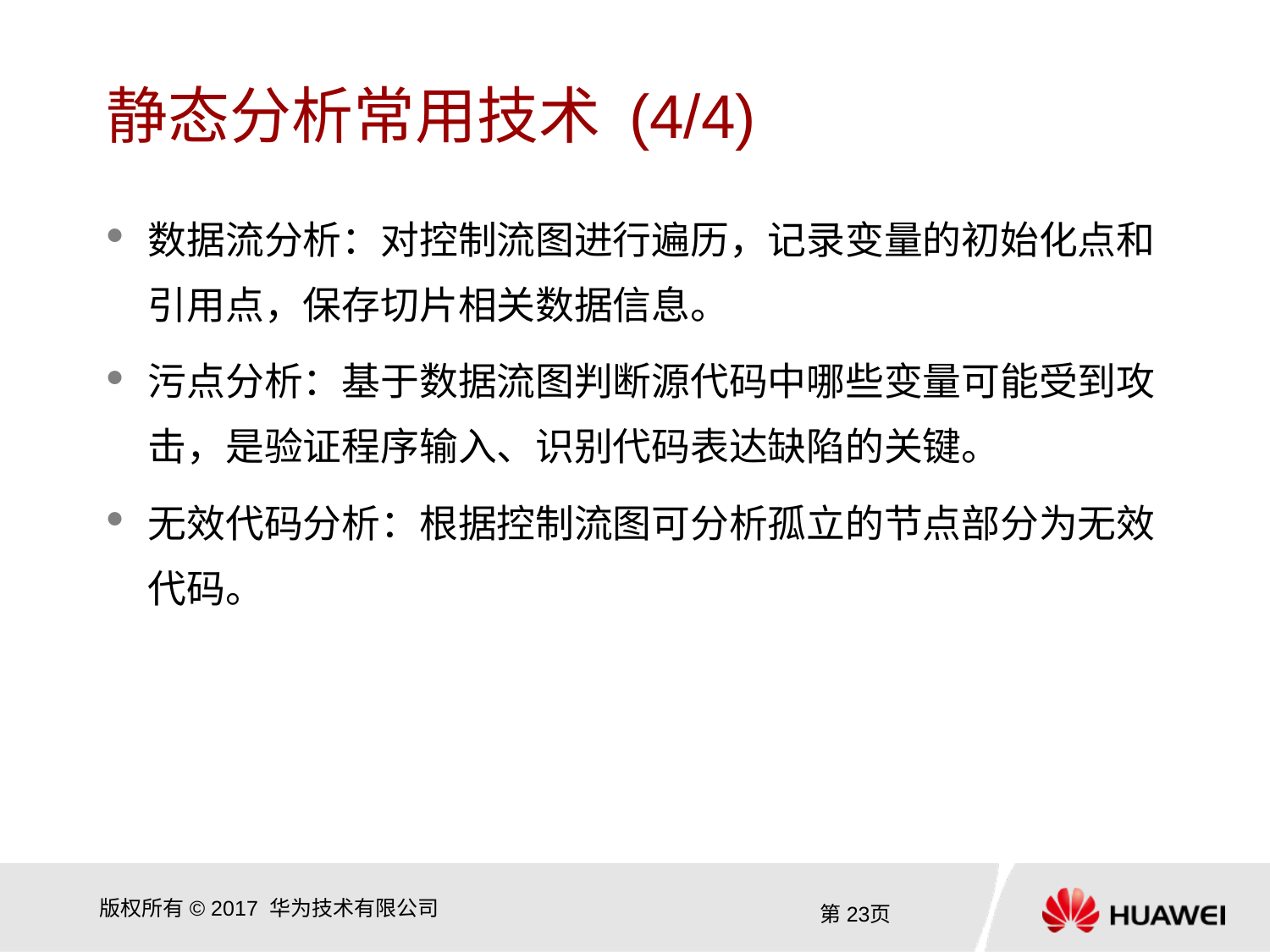

# 静态分析常用技术 (4/4)
数据流分析：对控制流图进行遍历，记录变量的初始化点和引用点，保存切片相关数据信息。
污点分析：基于数据流图判断源代码中哪些变量可能受到攻击，是验证程序输入、识别代码表达缺陷的关键。
无效代码分析：根据控制流图可分析孤立的节点部分为无效代码。